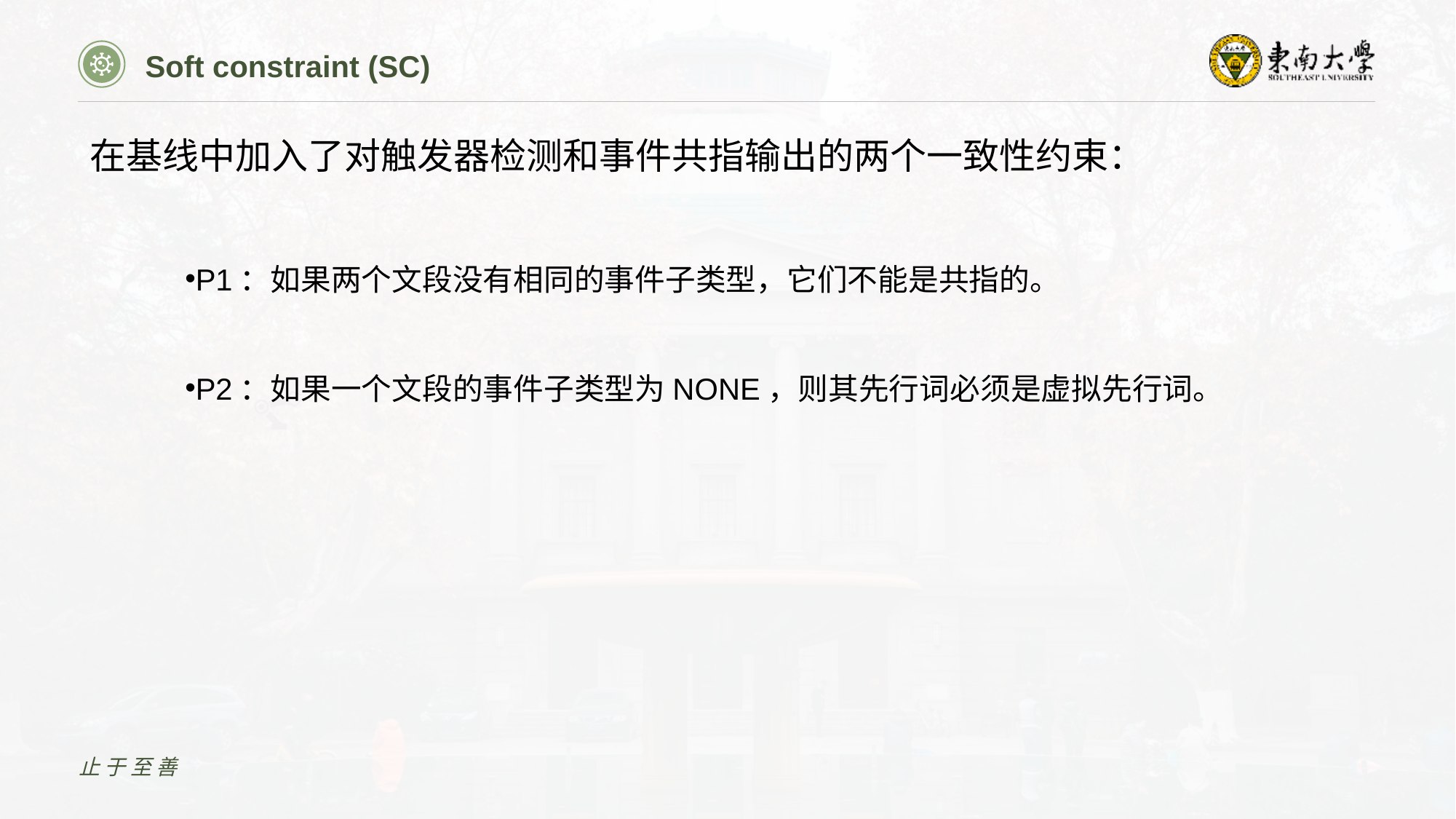

Soft constraint (SC)
在基线中加入了对触发器检测和事件共指输出的两个一致性约束：

P1：如果两个文段没有相同的事件子类型，它们不能是共指的。

P2：如果一个文段的事件子类型为NONE，则其先行词必须是虚拟先行词。

止于至善
18